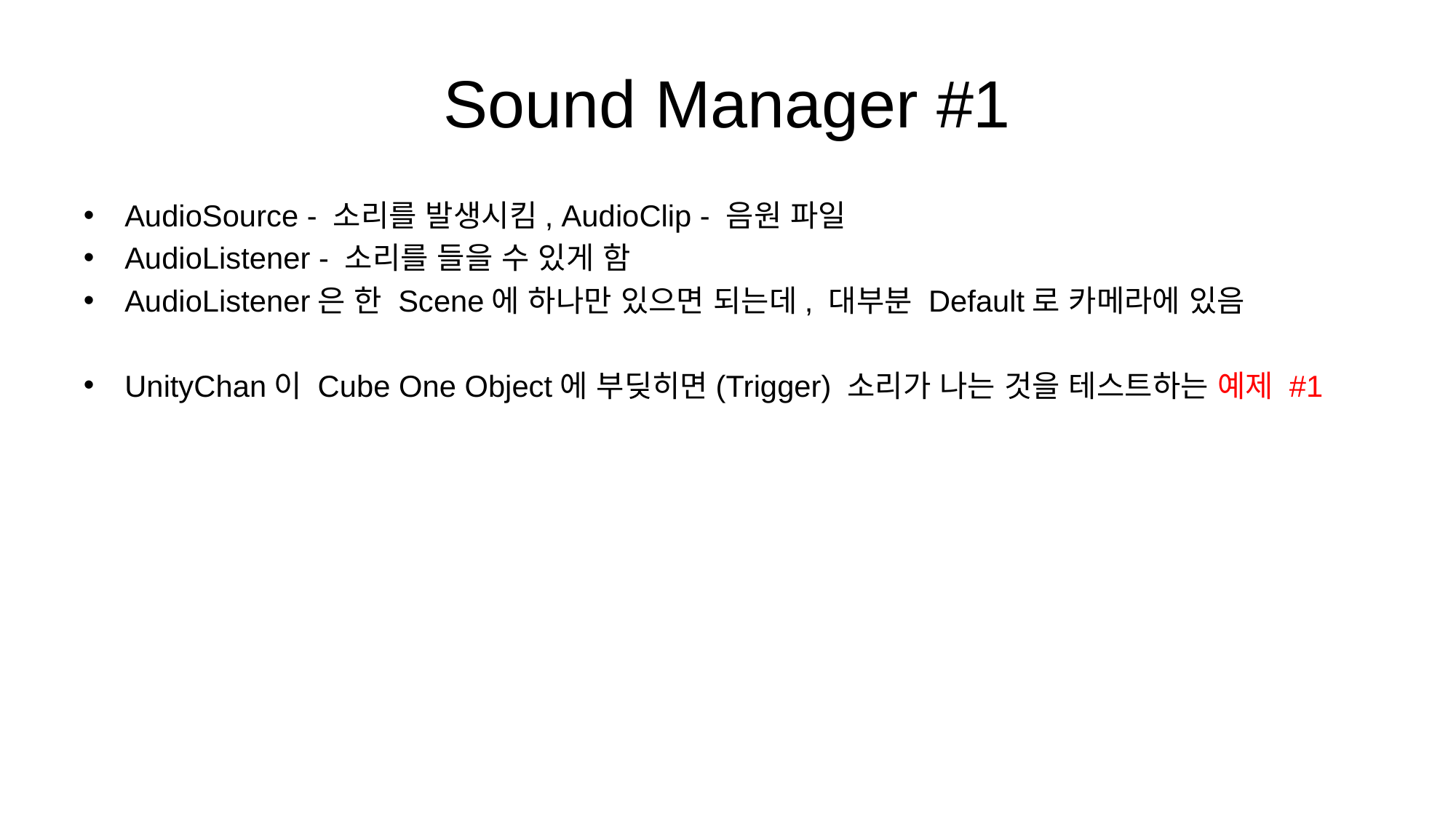

# Sound Manager #1
AudioSource - 소리를 발생시킴, AudioClip - 음원 파일
AudioListener - 소리를 들을 수 있게 함
AudioListener은 한 Scene에 하나만 있으면 되는데, 대부분 Default로 카메라에 있음

UnityChan이 Cube One Object에 부딪히면(Trigger) 소리가 나는 것을 테스트하는 예제 #1